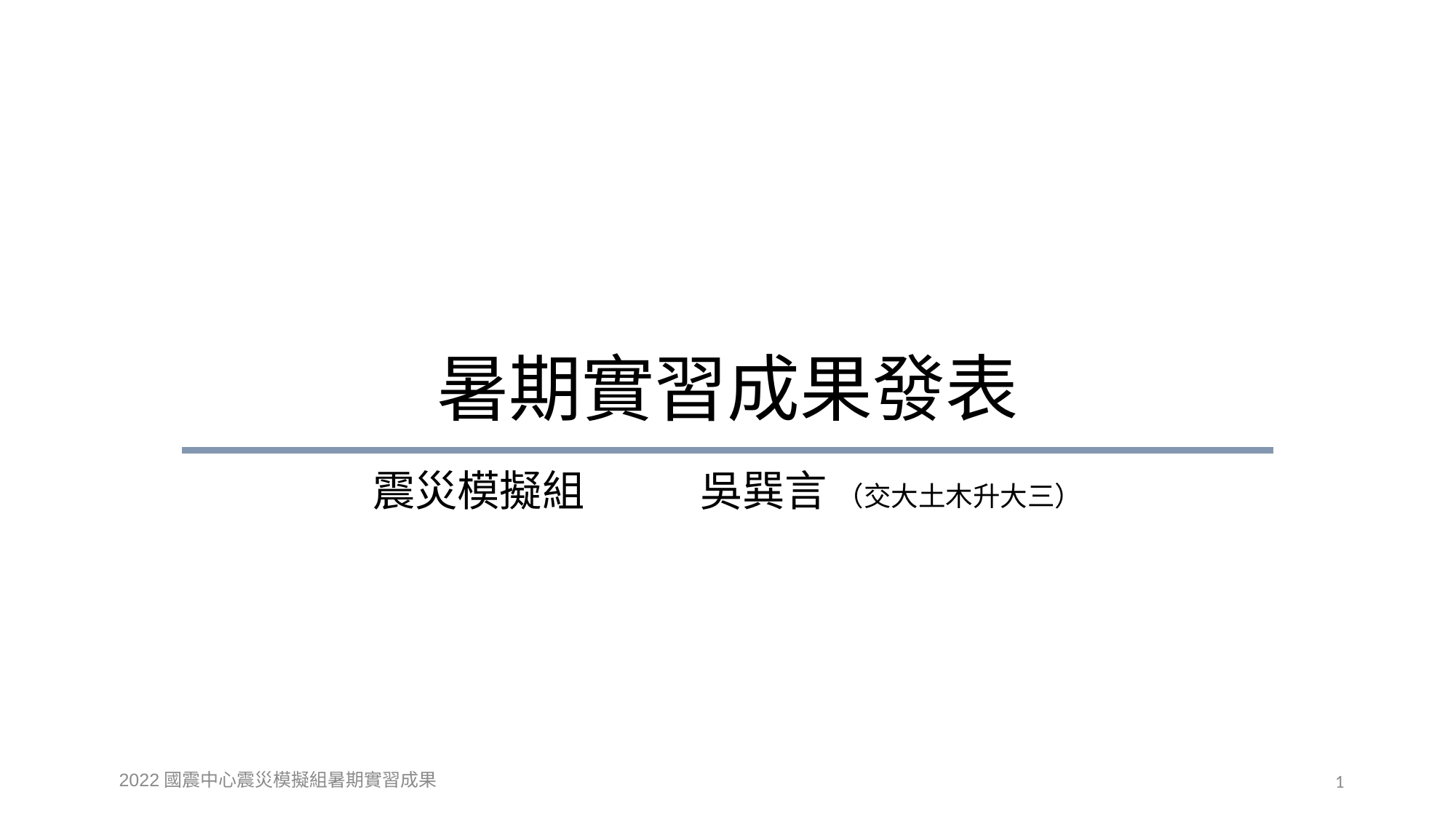

# 暑期實習成果發表
震災模擬組		吳巽言 （交大土木升大三）
2022國震中心震災模擬組暑期實習成果
1